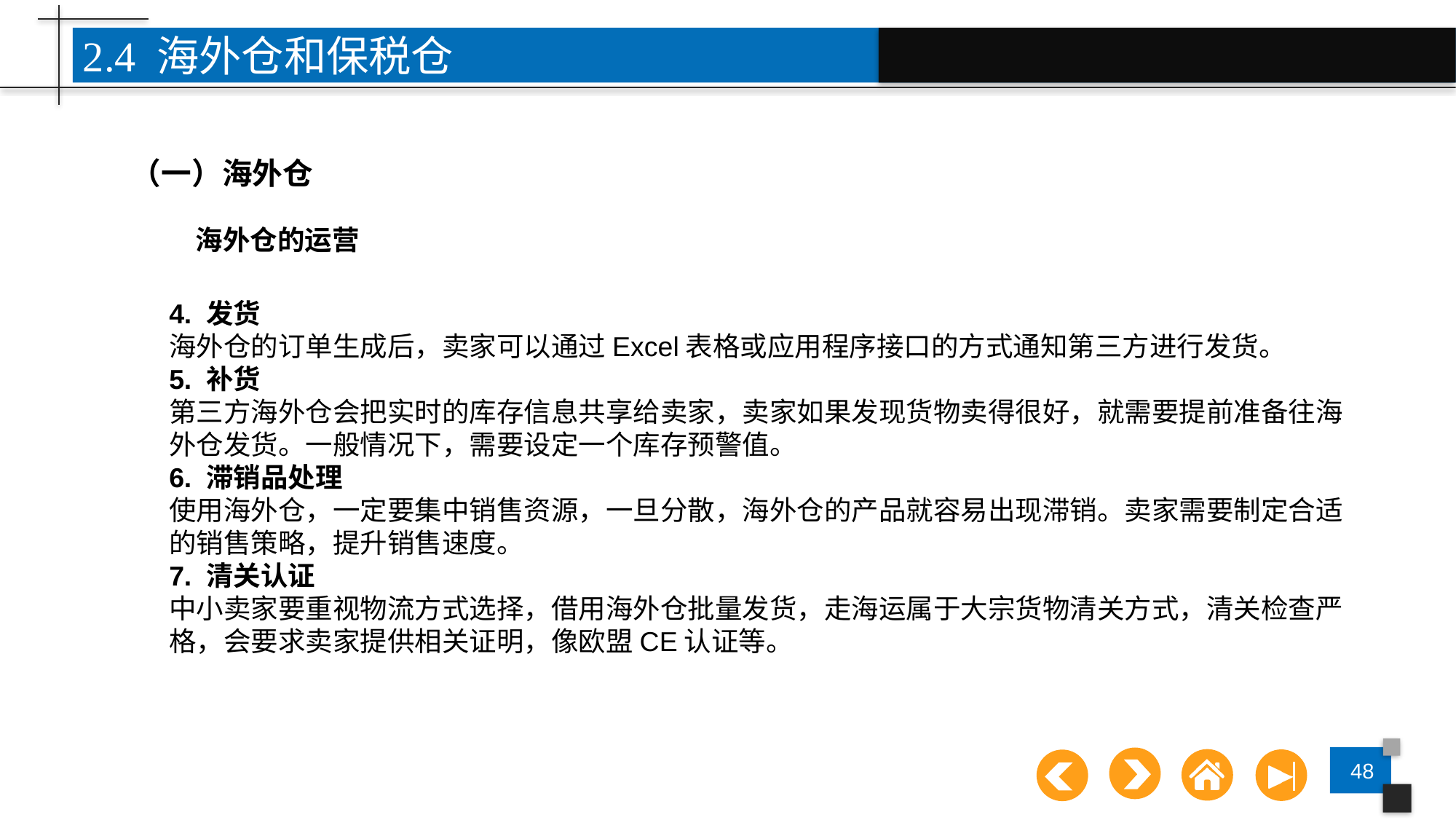

2.4 海外仓和保税仓
（一）海外仓
海外仓的运营
点击添加文本
4. 发货
海外仓的订单生成后，卖家可以通过Excel表格或应用程序接口的方式通知第三方进行发货。
5. 补货
第三方海外仓会把实时的库存信息共享给卖家，卖家如果发现货物卖得很好，就需要提前准备往海外仓发货。一般情况下，需要设定一个库存预警值。
6. 滞销品处理
使用海外仓，一定要集中销售资源，一旦分散，海外仓的产品就容易出现滞销。卖家需要制定合适的销售策略，提升销售速度。
7. 清关认证
中小卖家要重视物流方式选择，借用海外仓批量发货，走海运属于大宗货物清关方式，清关检查严格，会要求卖家提供相关证明，像欧盟CE认证等。
点击添加文本
点击添加文本
点击添加文本